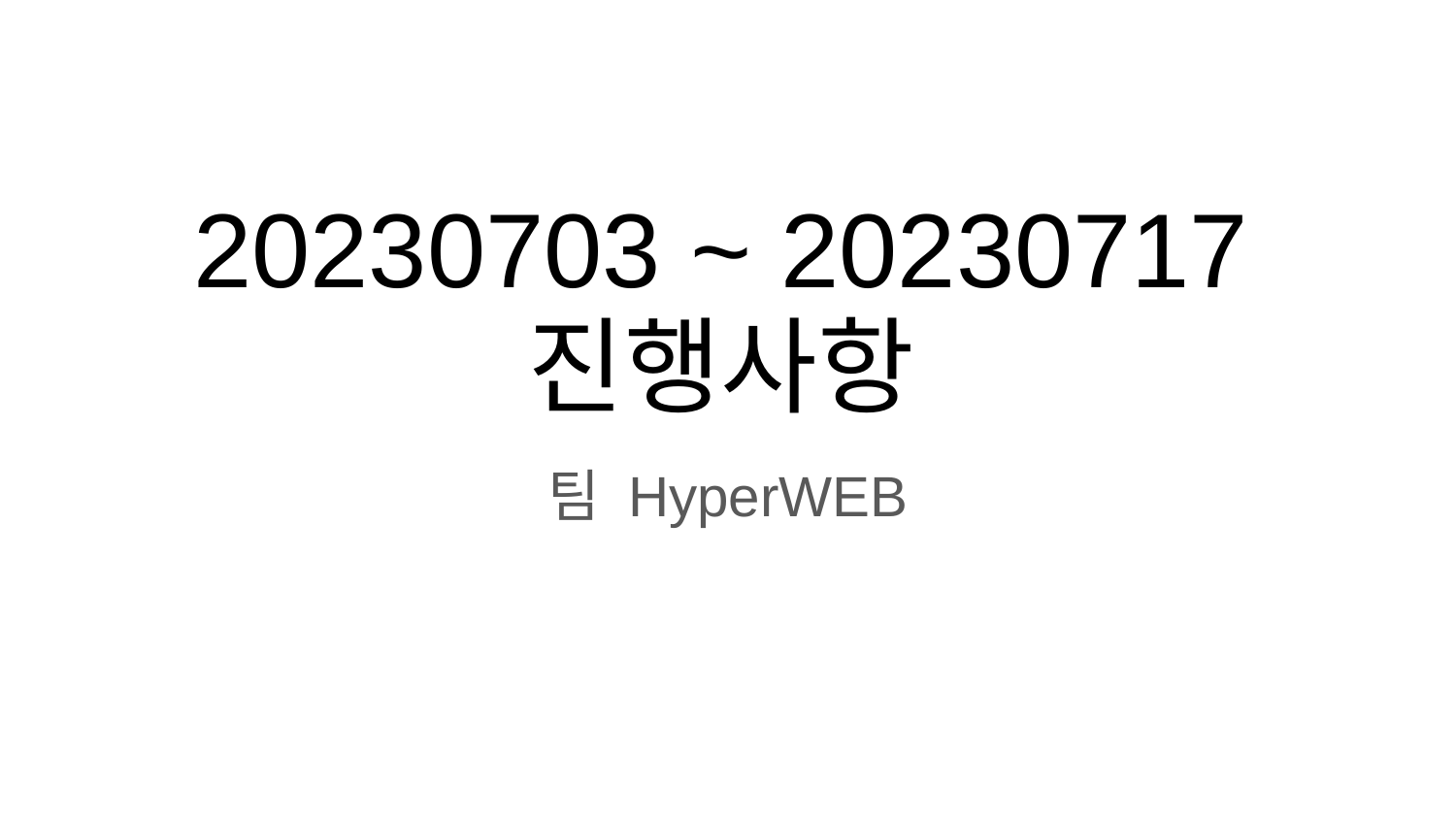

# 20230703 ~ 20230717
진행사항
팀 HyperWEB